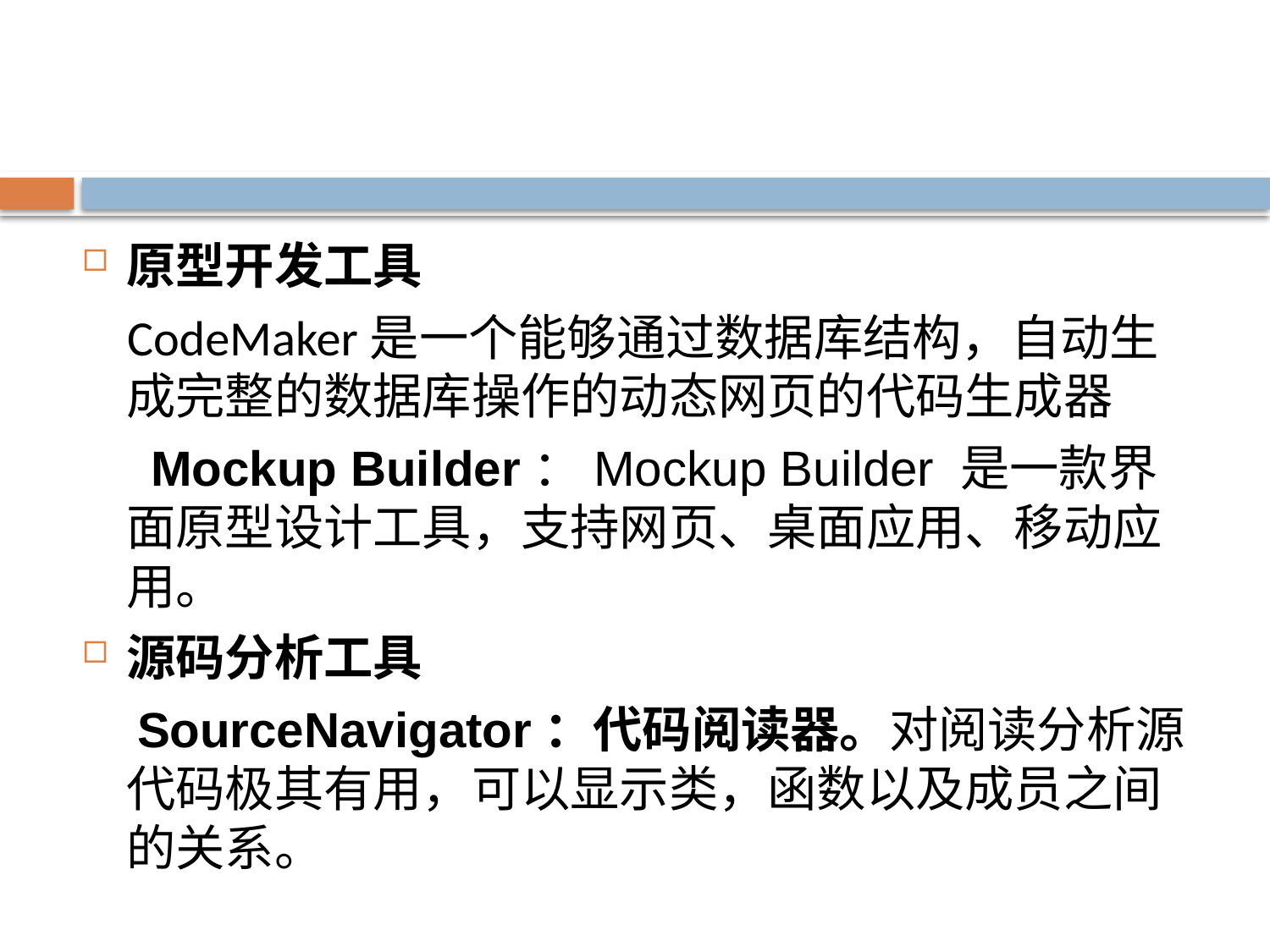

#
原型开发工具
    CodeMaker是一个能够通过数据库结构，自动生成完整的数据库操作的动态网页的代码生成器
     Mockup Builder：Mockup Builder 是一款界面原型设计工具，支持网页、桌面应用、移动应用。
源码分析工具
    SourceNavigator：代码阅读器。对阅读分析源代码极其有用，可以显示类，函数以及成员之间的关系。